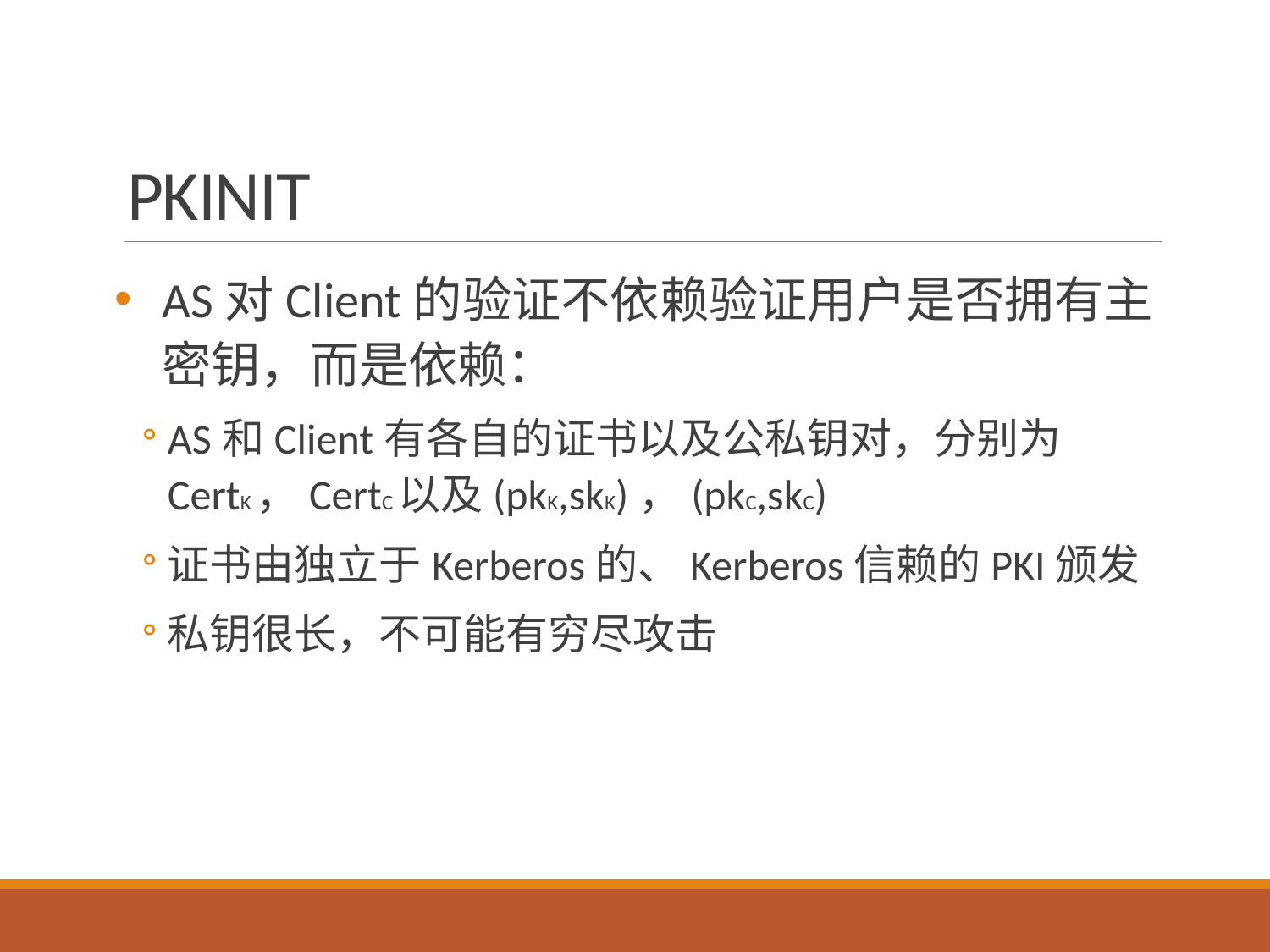

# PKINIT
AS对Client的验证不依赖验证用户是否拥有主密钥，而是依赖：
AS和Client有各自的证书以及公私钥对，分别为CertK，CertC以及(pkK,skK)，(pkC,skC)
证书由独立于Kerberos的、Kerberos信赖的PKI颁发
私钥很长，不可能有穷尽攻击